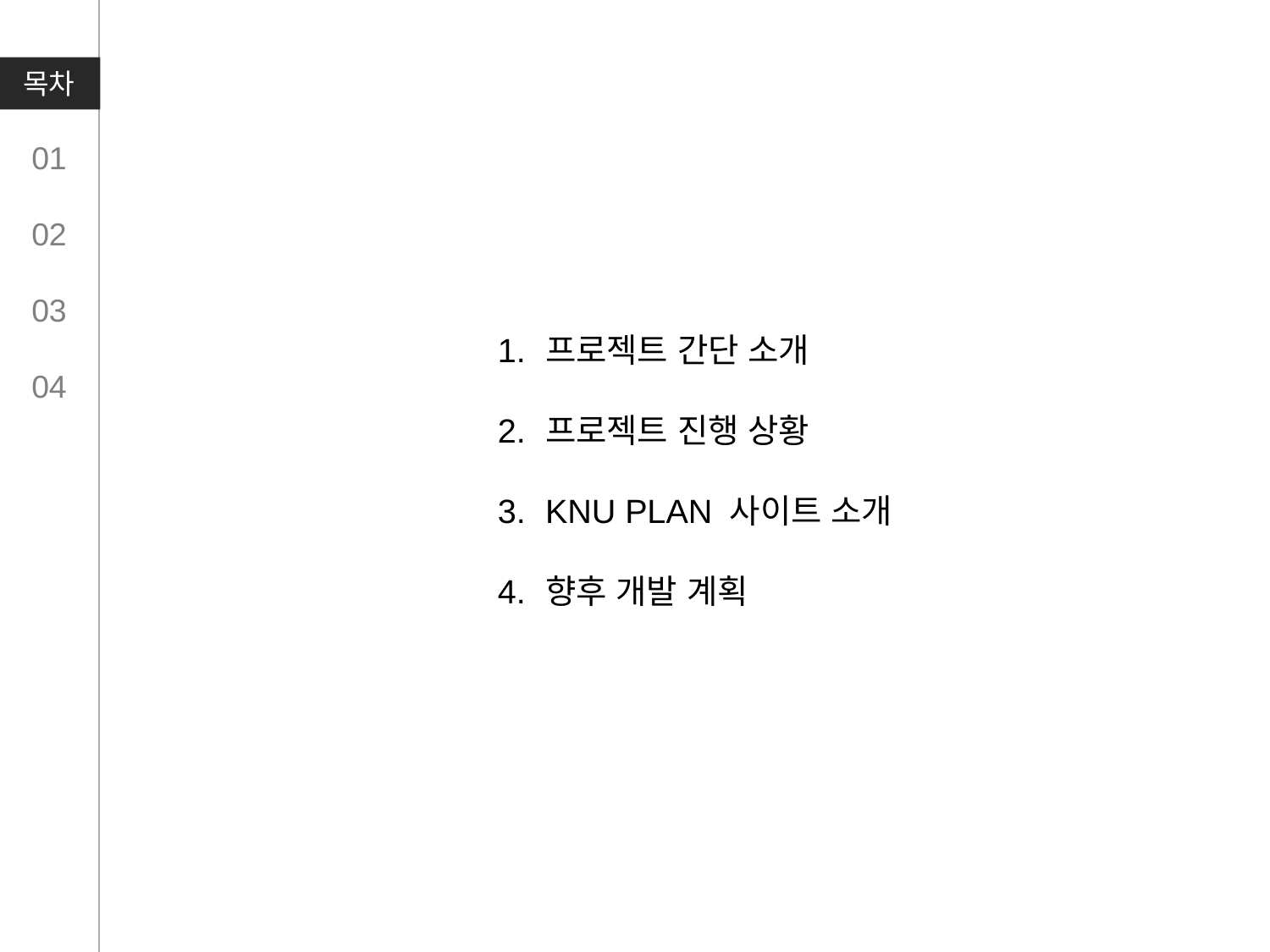

프로젝트 간단 소개

프로젝트 진행 상황

KNU PLAN 사이트 소개

향후 개발 계획